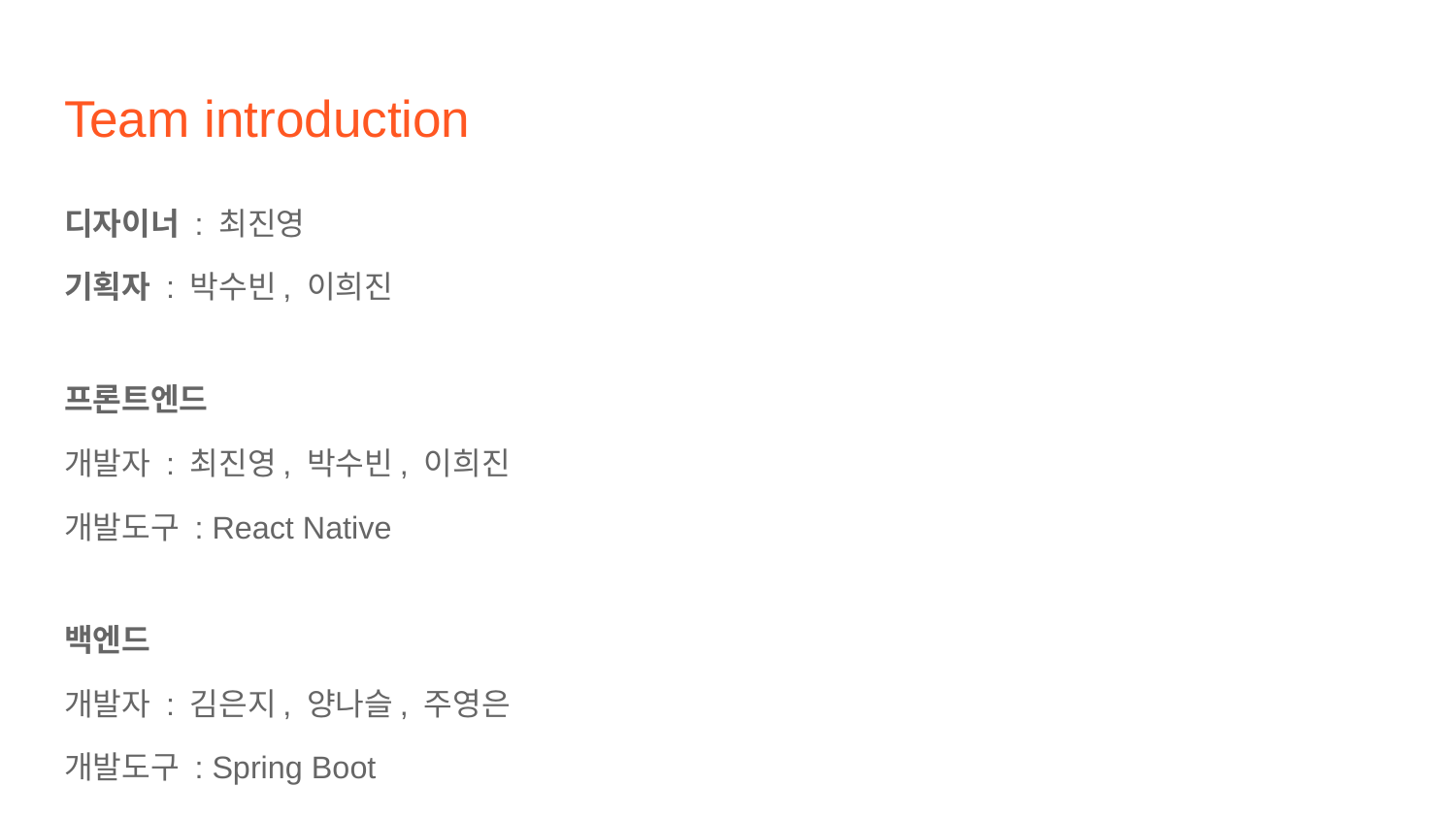

# Team introduction
디자이너 : 최진영
기획자 : 박수빈, 이희진

프론트엔드
개발자 : 최진영, 박수빈, 이희진
개발도구 : React Native

백엔드
개발자 : 김은지, 양나슬, 주영은
개발도구 : Spring Boot